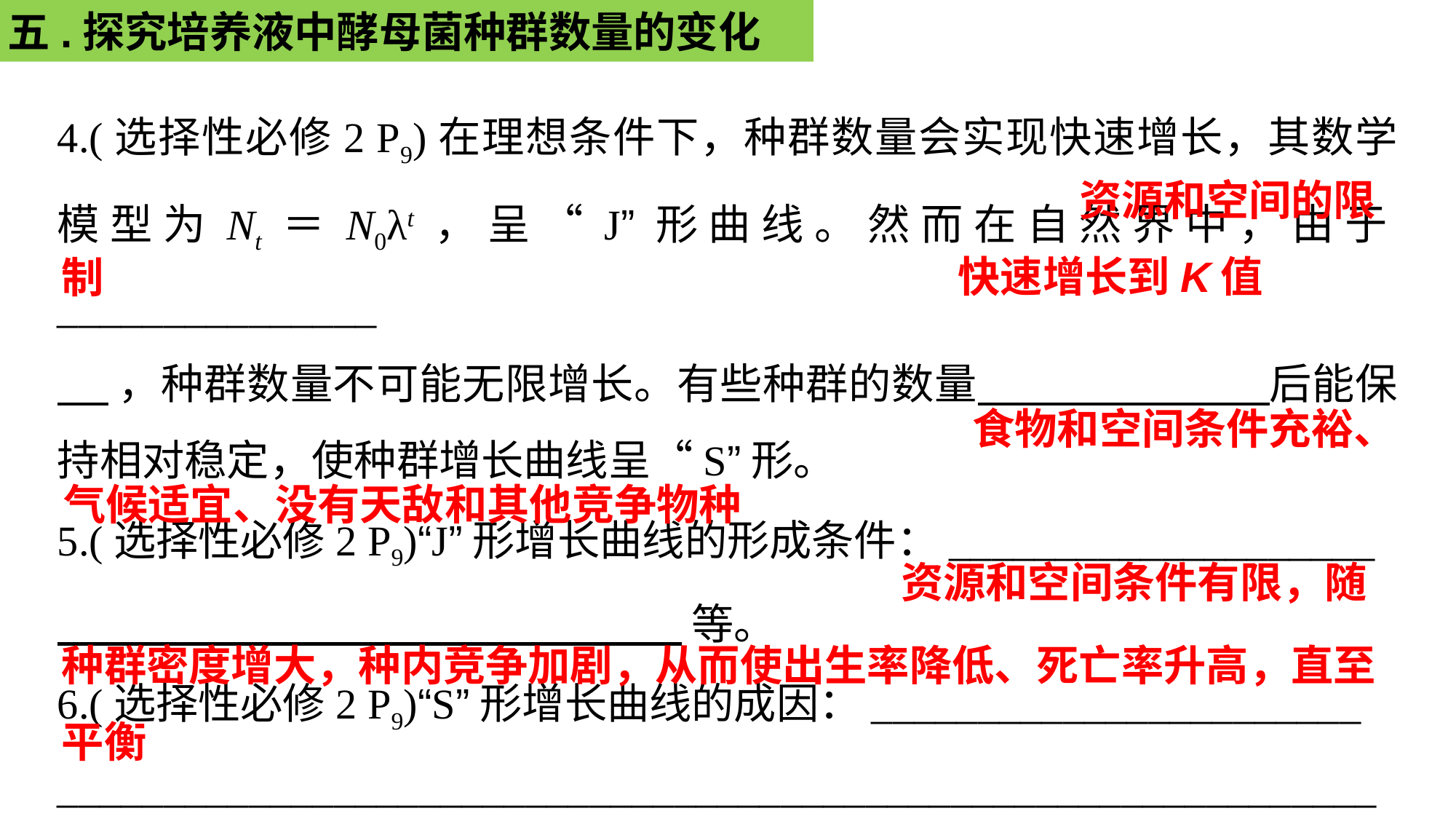

五.探究培养液中酵母菌种群数量的变化
4.(选择性必修2 P9)在理想条件下，种群数量会实现快速增长，其数学模型为Nt＝N0λt，呈“J”形曲线。然而在自然界中，由于_______________
     ，种群数量不可能无限增长。有些种群的数量                             后能保持相对稳定，使种群增长曲线呈“S”形。
5.(选择性必修2 P9)“J”形增长曲线的形成条件：____________________
                                                                  等。
6.(选择性必修2 P9)“S”形增长曲线的成因：_______________________
____________________________________________________________________。
资源和空间的限
快速增长到K值
制
食物和空间条件充裕、
气候适宜、没有天敌和其他竞争物种
资源和空间条件有限，随
种群密度增大，种内竞争加剧，从而使出生率降低、死亡率升高，直至平衡